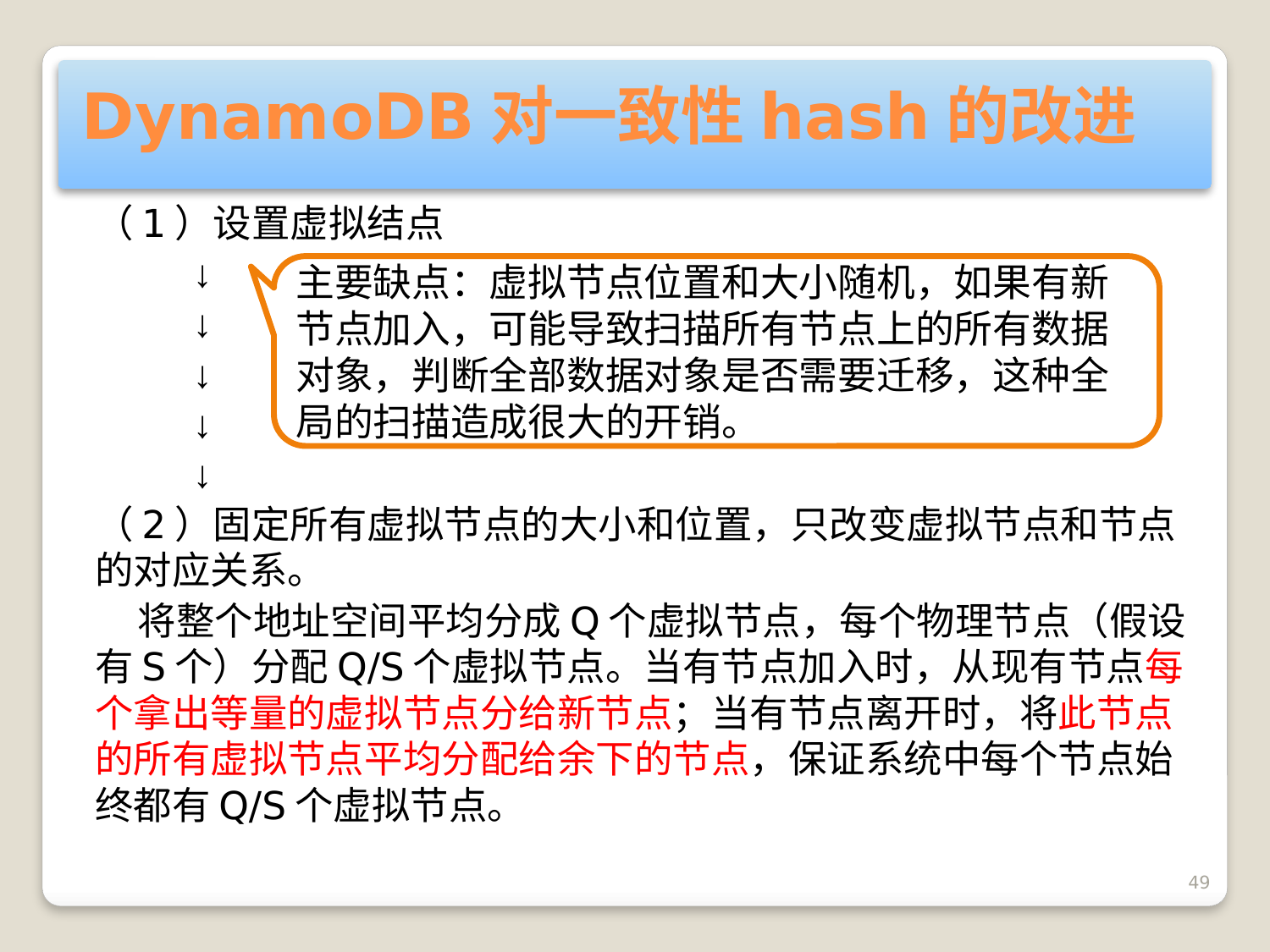

# DynamoDB对一致性hash的改进
（1）设置虚拟结点
        ↓
        ↓
        ↓
        ↓
        ↓
（2）固定所有虚拟节点的大小和位置，只改变虚拟节点和节点的对应关系。
    将整个地址空间平均分成Q个虚拟节点，每个物理节点（假设有S个）分配Q/S个虚拟节点。当有节点加入时，从现有节点每个拿出等量的虚拟节点分给新节点；当有节点离开时，将此节点的所有虚拟节点平均分配给余下的节点，保证系统中每个节点始终都有Q/S个虚拟节点。
主要缺点：虚拟节点位置和大小随机，如果有新节点加入，可能导致扫描所有节点上的所有数据对象，判断全部数据对象是否需要迁移，这种全局的扫描造成很大的开销。
49